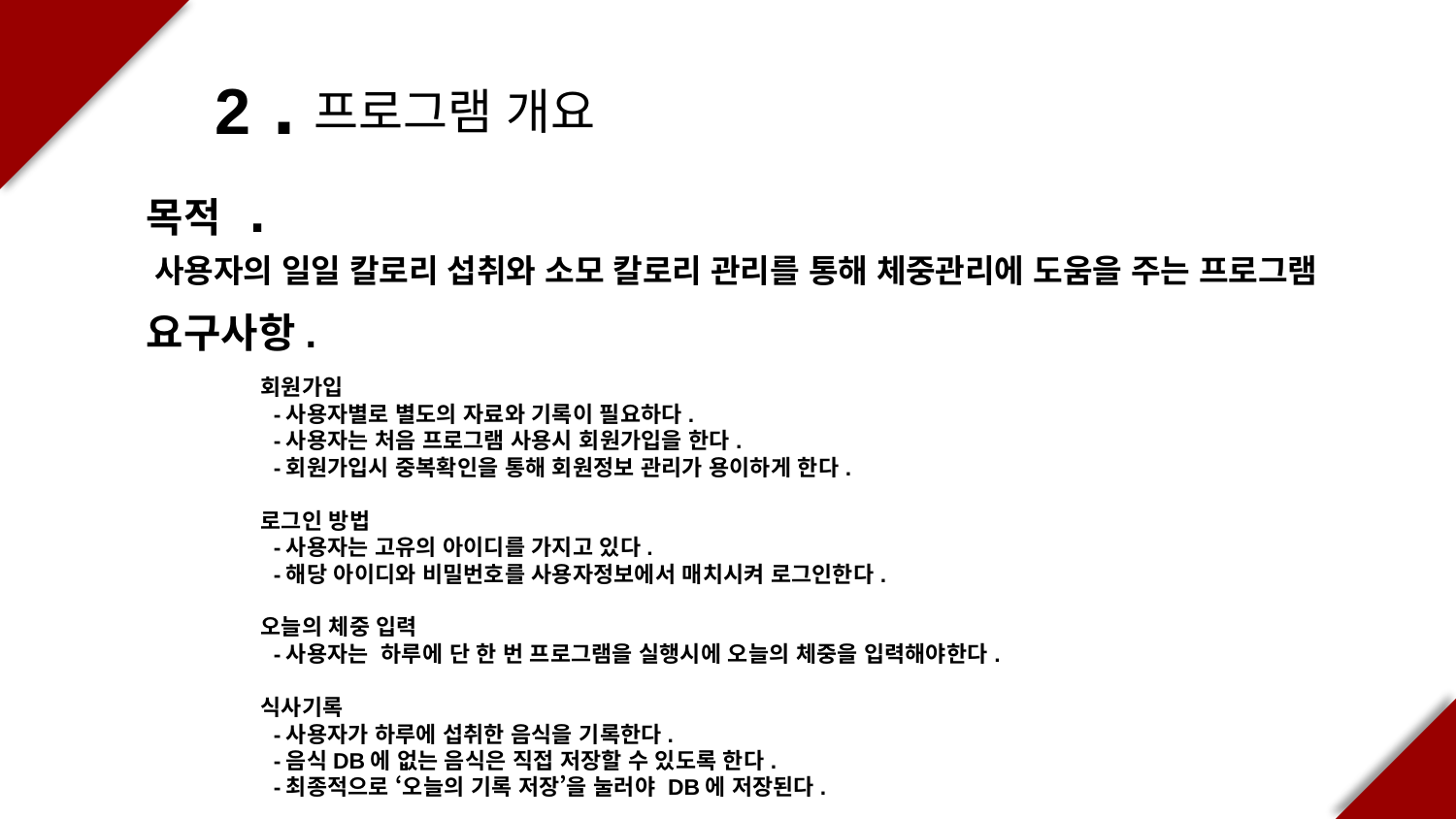

2 .
 프로그램 개요

목적 .
 사용자의 일일 칼로리 섭취와 소모 칼로리 관리를 통해 체중관리에 도움을 주는 프로그램
요구사항.
회원가입
  -사용자별로 별도의 자료와 기록이 필요하다.
  -사용자는 처음 프로그램 사용시 회원가입을 한다.
  -회원가입시 중복확인을 통해 회원정보 관리가 용이하게 한다.

로그인 방법
  -사용자는 고유의 아이디를 가지고 있다.
  -해당 아이디와 비밀번호를 사용자정보에서 매치시켜 로그인한다.

오늘의 체중 입력
  -사용자는  하루에 단 한 번 프로그램을 실행시에 오늘의 체중을 입력해야한다.

식사기록
  -사용자가 하루에 섭취한 음식을 기록한다.
  -음식DB에 없는 음식은 직접 저장할 수 있도록 한다.
  -최종적으로 ‘오늘의 기록 저장’을 눌러야 DB에 저장된다.